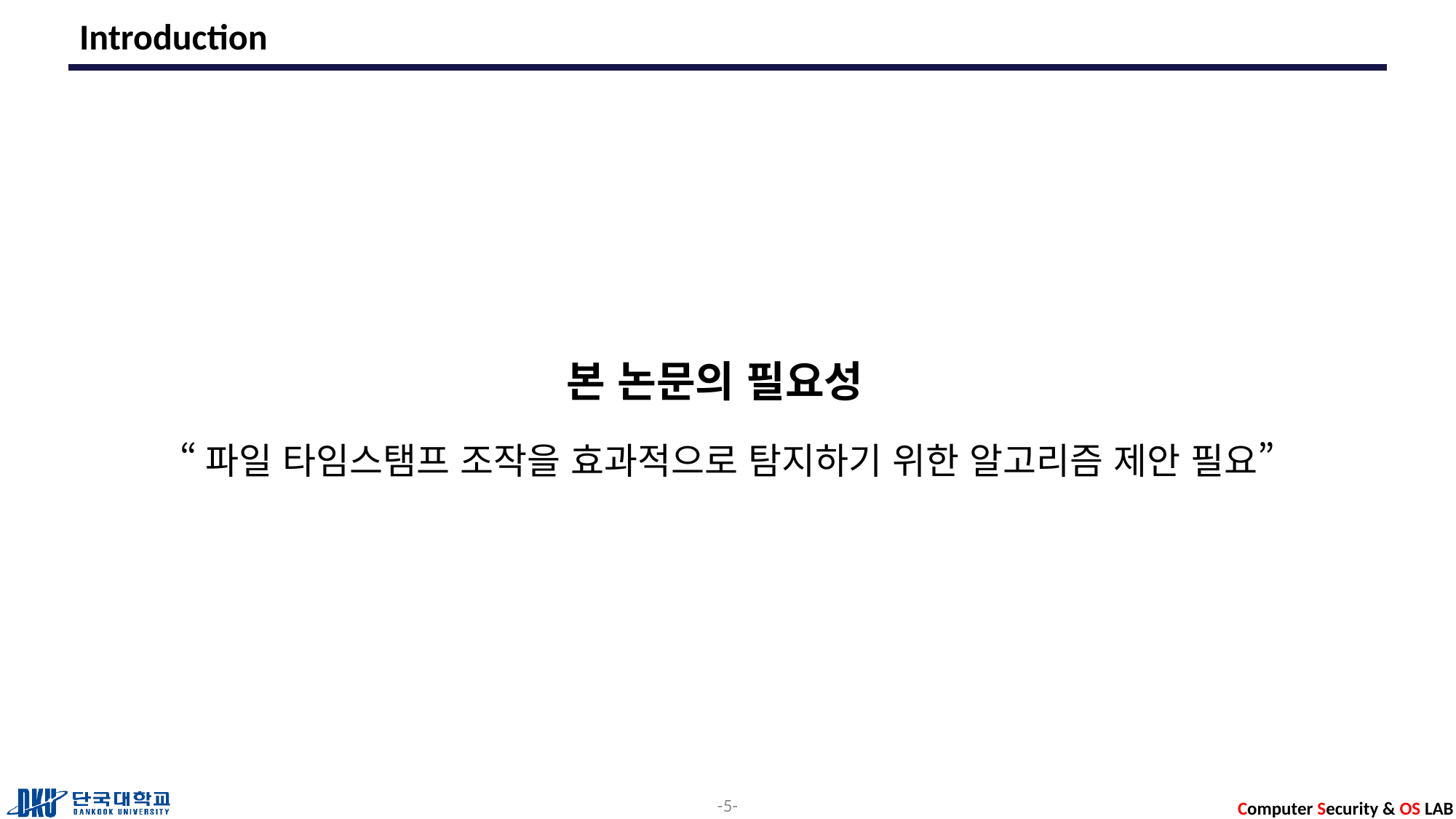

# Introduction
				            본 논문의 필요성

“파일 타임스탬프 조작을 효과적으로 탐지하기 위한 알고리즘 제안 필요”
5